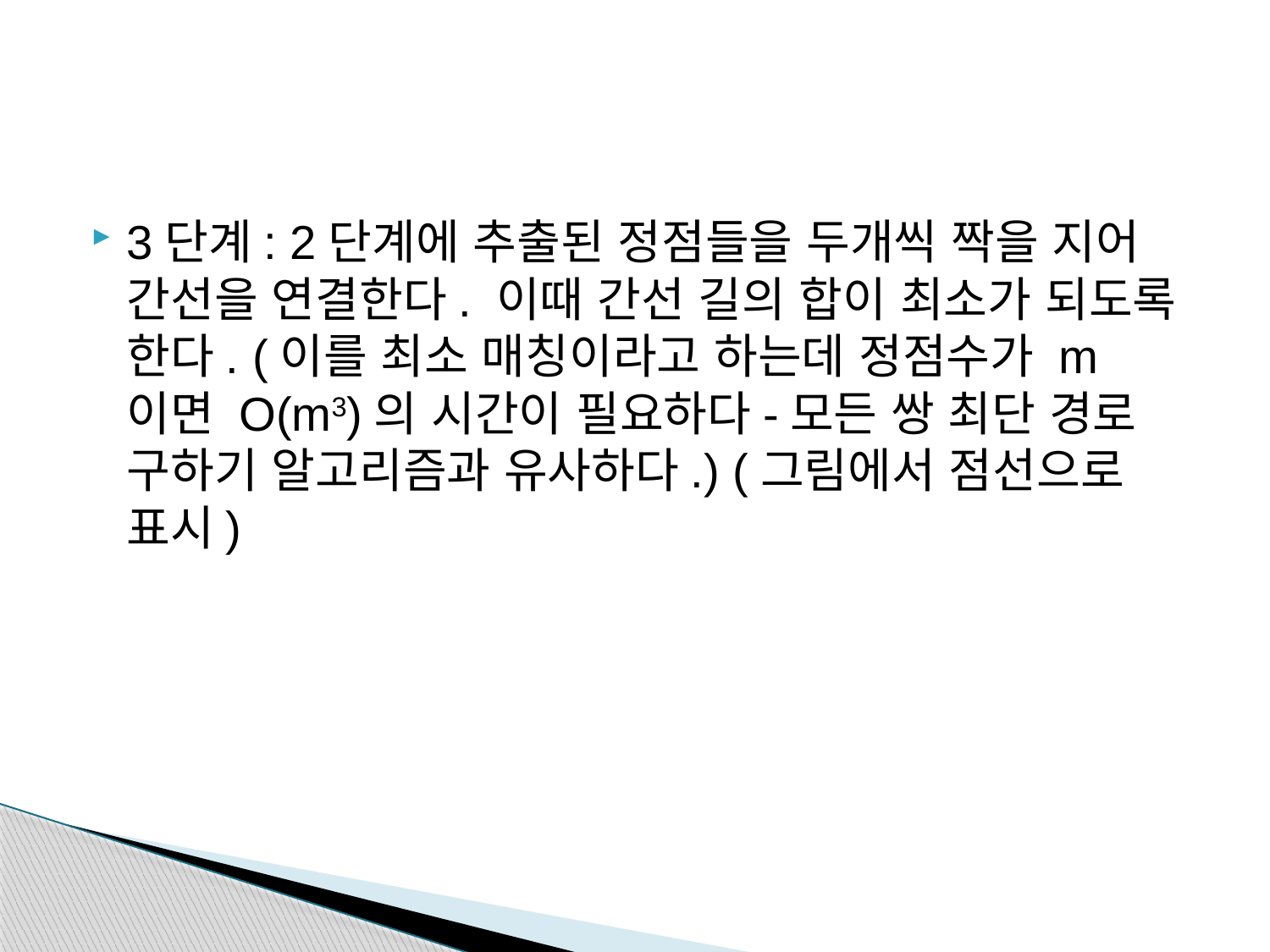

#
3단계: 2단계에 추출된 정점들을 두개씩 짝을 지어 간선을 연결한다. 이때 간선 길의 합이 최소가 되도록 한다. (이를 최소 매칭이라고 하는데 정점수가 m이면 O(m3)의 시간이 필요하다-모든 쌍 최단 경로 구하기 알고리즘과 유사하다.) (그림에서 점선으로 표시)